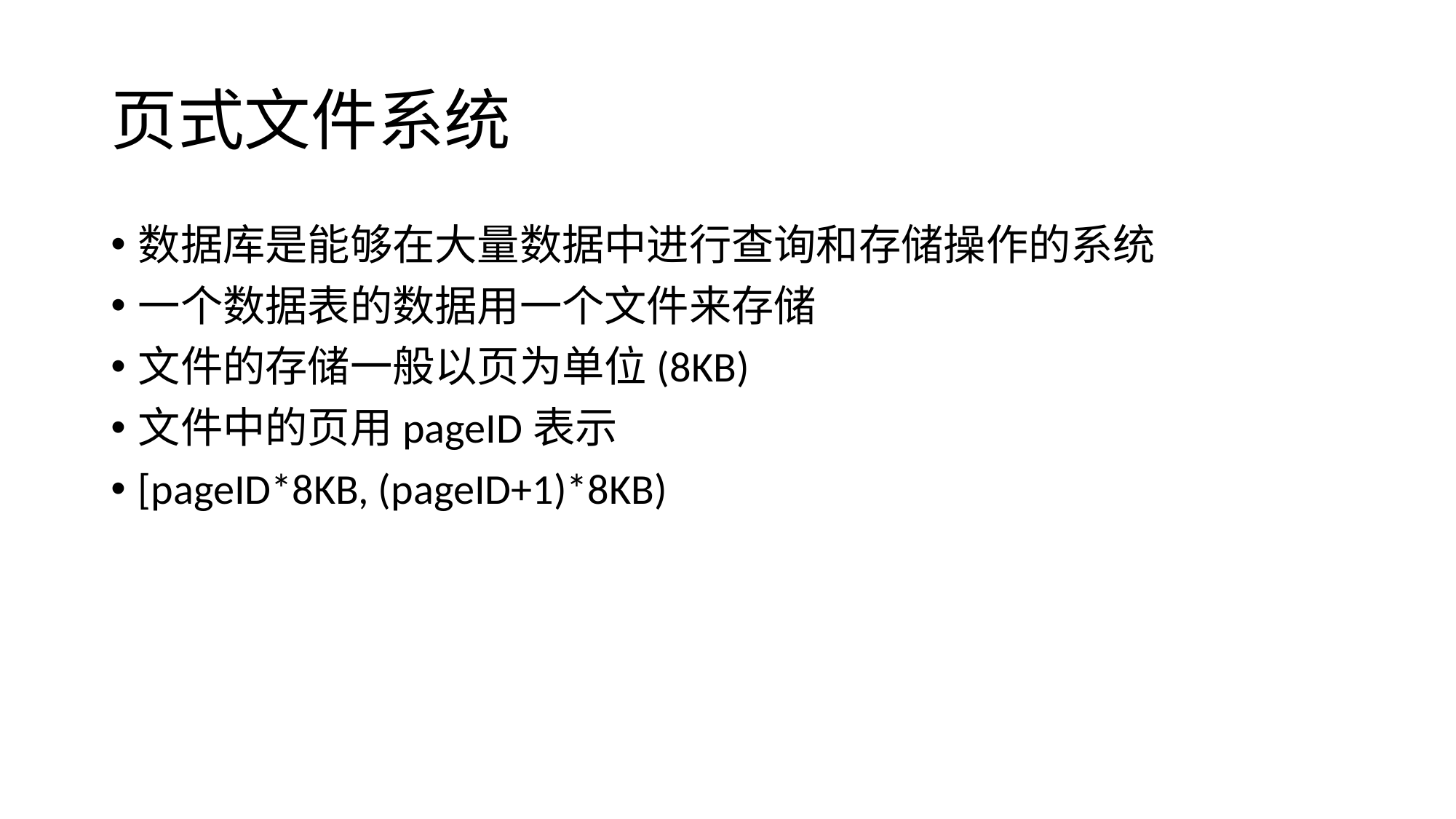

# 页式文件系统
数据库是能够在大量数据中进行查询和存储操作的系统
一个数据表的数据用一个文件来存储
文件的存储一般以页为单位(8KB)
文件中的页用pageID表示
[pageID*8KB, (pageID+1)*8KB)